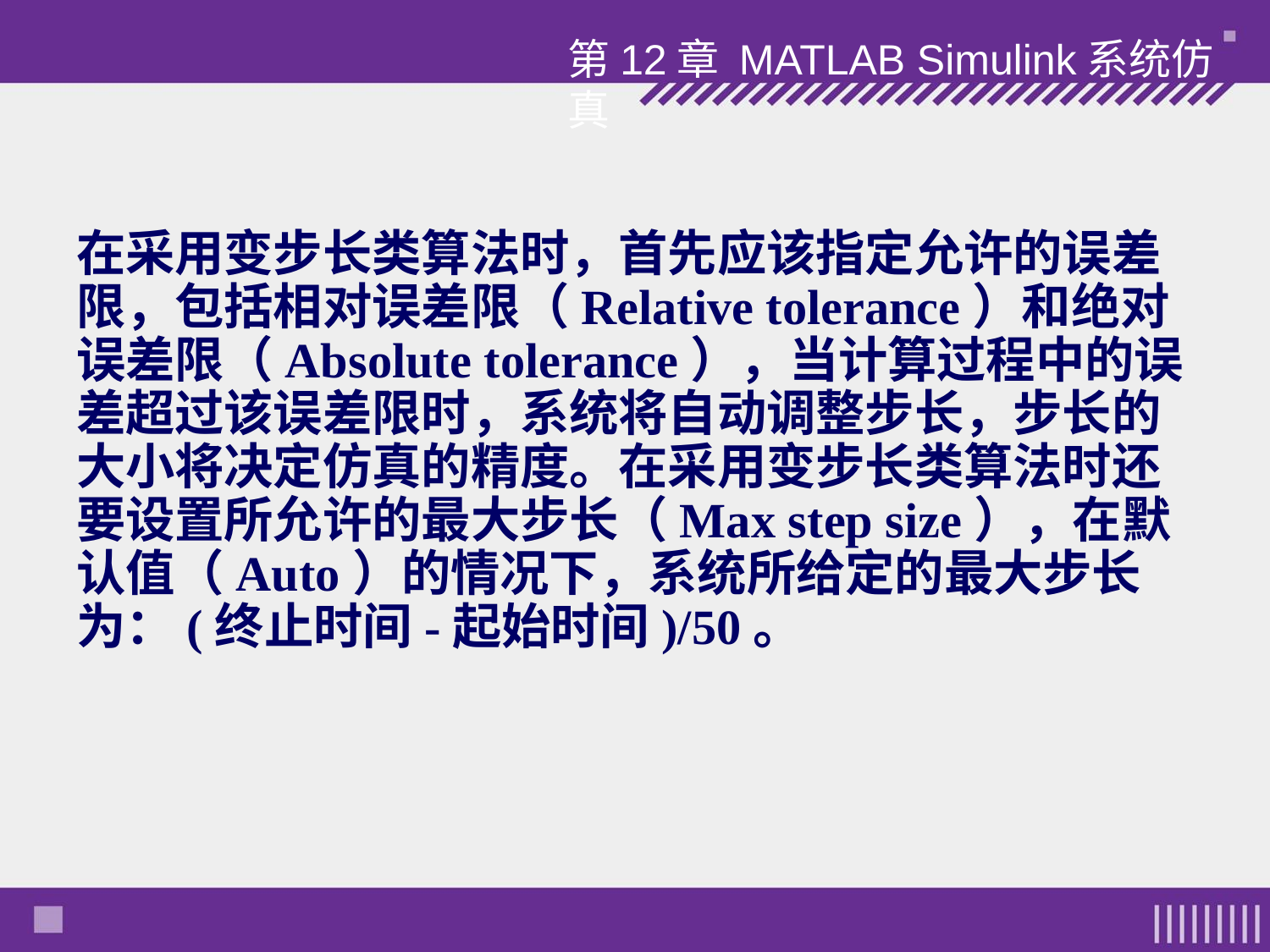

第12章 MATLAB Simulink系统仿真
在采用变步长类算法时，首先应该指定允许的误差限，包括相对误差限（Relative tolerance）和绝对误差限（Absolute tolerance），当计算过程中的误差超过该误差限时，系统将自动调整步长，步长的大小将决定仿真的精度。在采用变步长类算法时还要设置所允许的最大步长（Max step size），在默认值（Auto）的情况下，系统所给定的最大步长为：(终止时间-起始时间)/50。